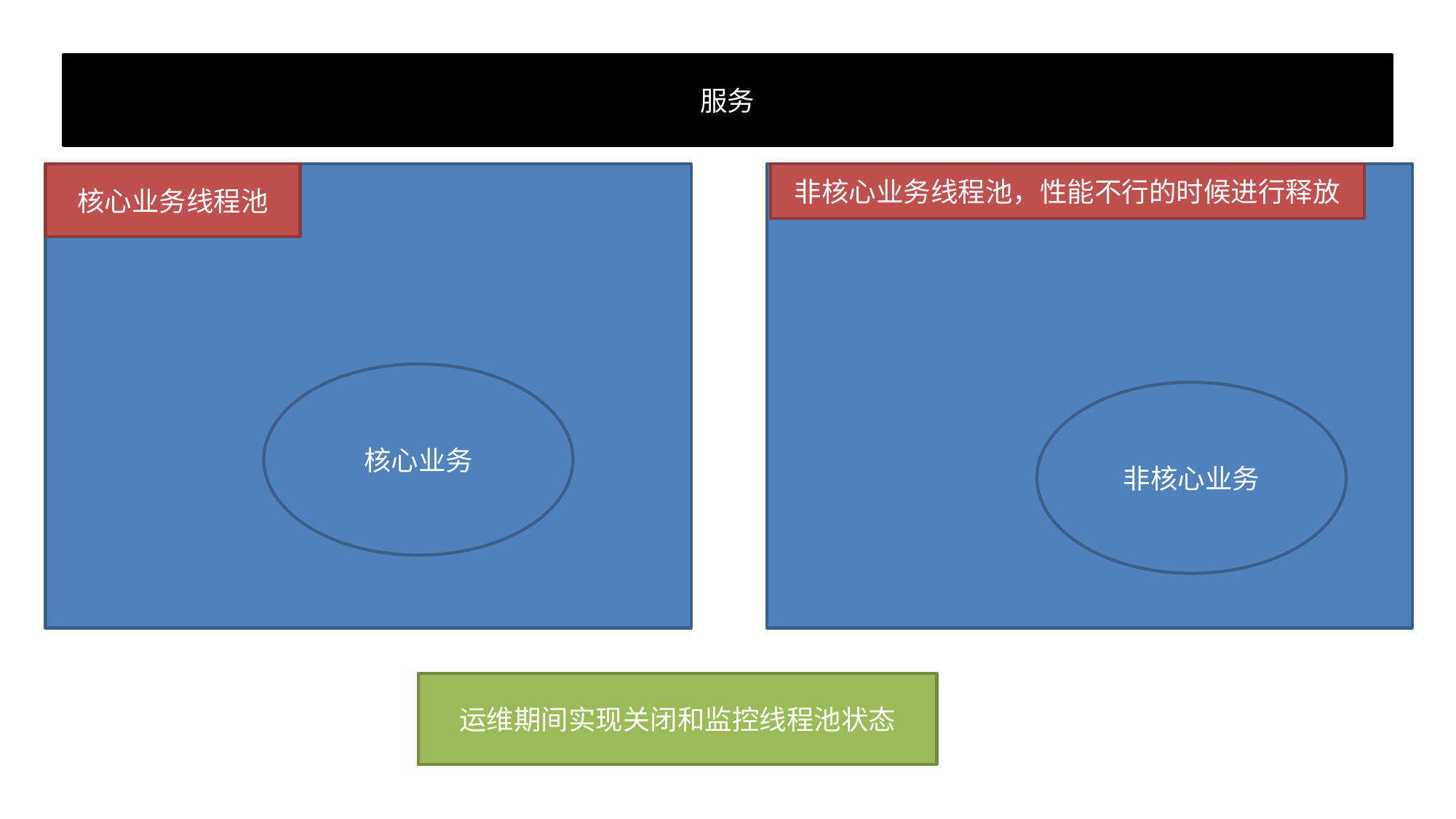

服务

核心业务线程池

非核心业务线程池，性能不行的时候进行释放
核心业务
非核心业务
运维期间实现关闭和监控线程池状态